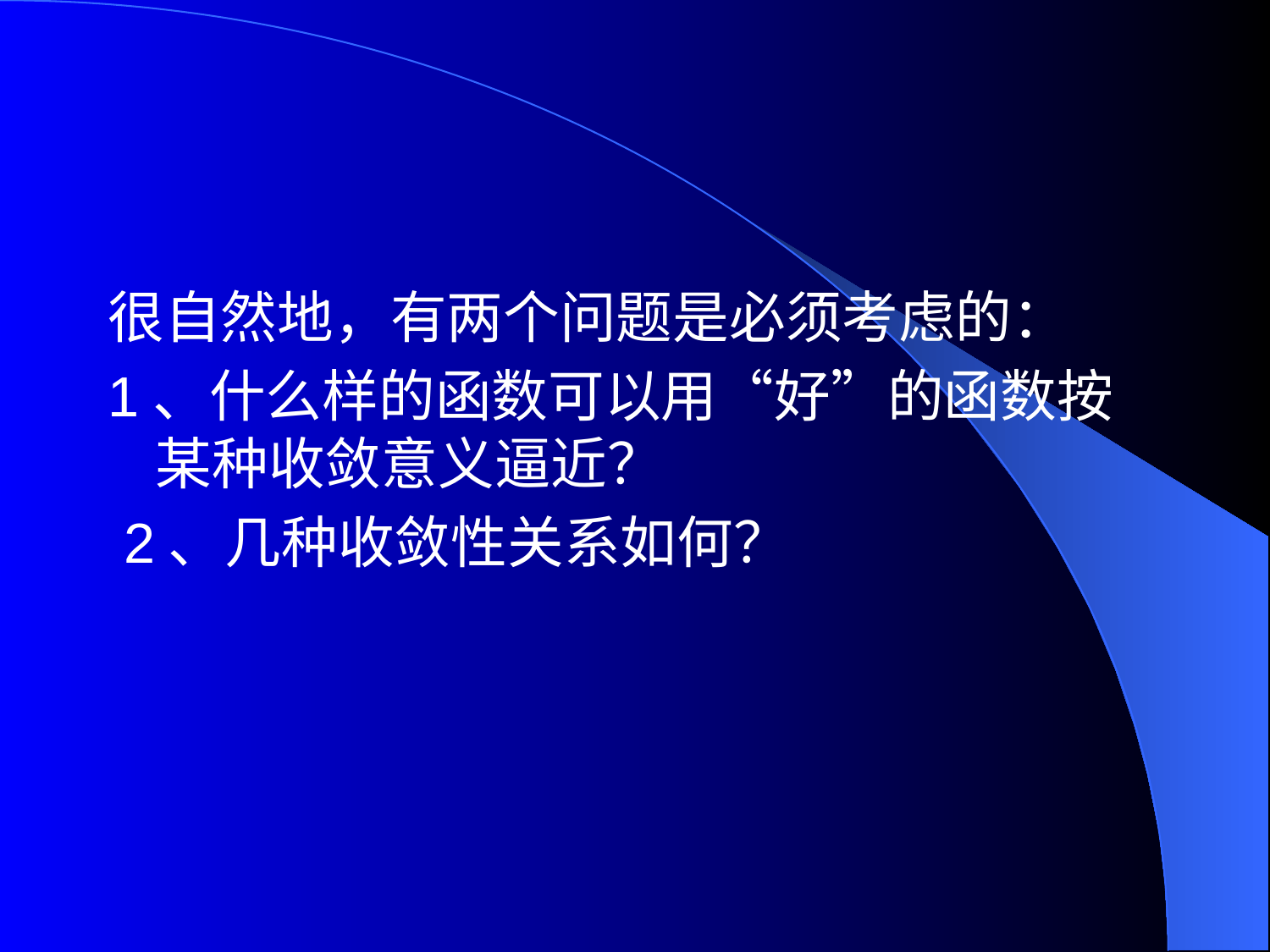

很自然地，有两个问题是必须考虑的：
1、什么样的函数可以用“好”的函数按某种收敛意义逼近？
 2、几种收敛性关系如何？